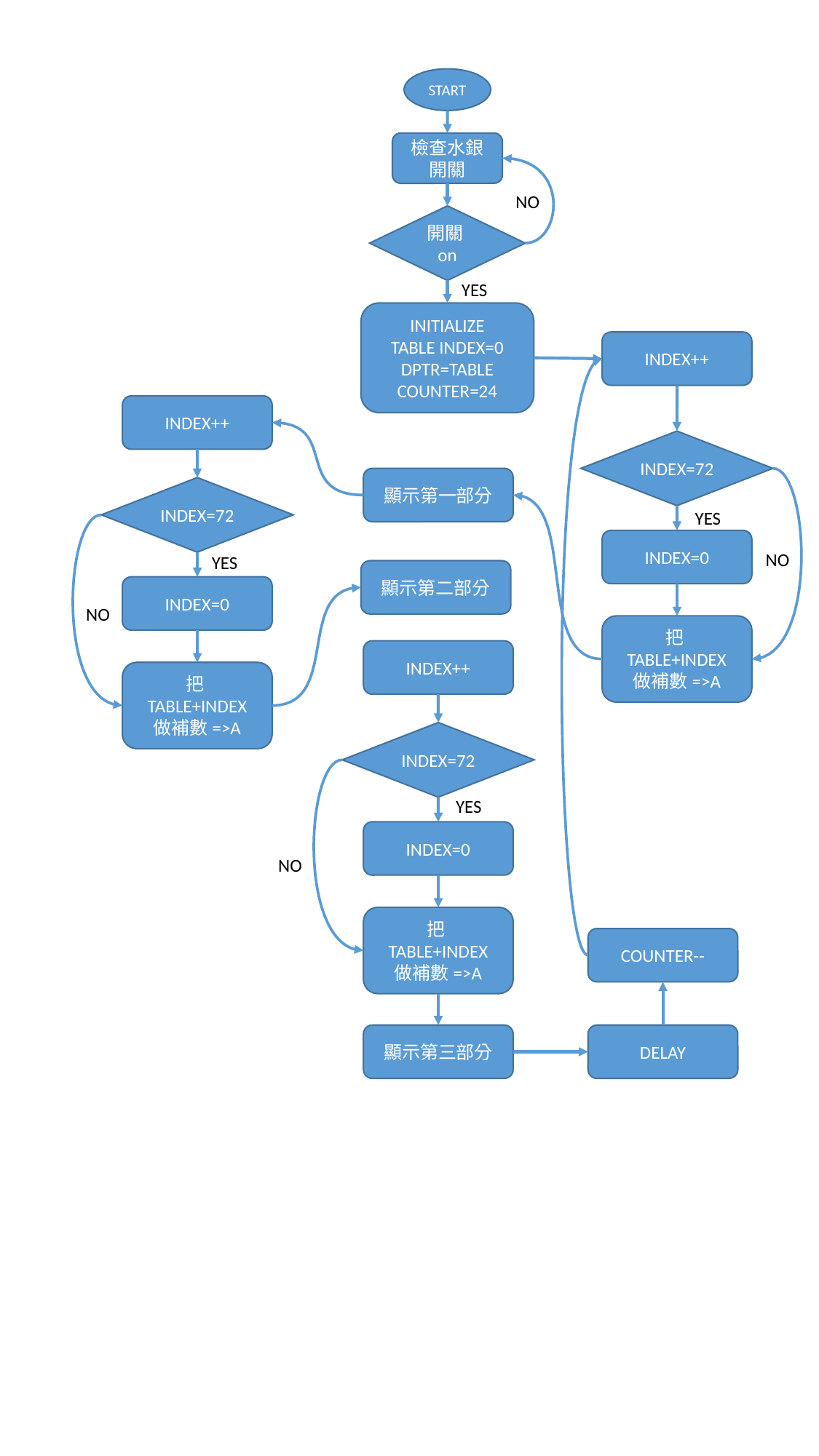

START
檢查水銀開關
NO
開關on
YES
INITIALIZE
TABLE INDEX=0
DPTR=TABLE
COUNTER=24
INDEX++
INDEX++
INDEX=72
顯示第一部分
INDEX=72
YES
INDEX=0
NO
YES
顯示第二部分
INDEX=0
NO
把TABLE+INDEX
做補數=>A
INDEX++
把TABLE+INDEX
做補數=>A
INDEX=72
YES
INDEX=0
NO
把TABLE+INDEX
做補數=>A
COUNTER--
顯示第三部分
DELAY